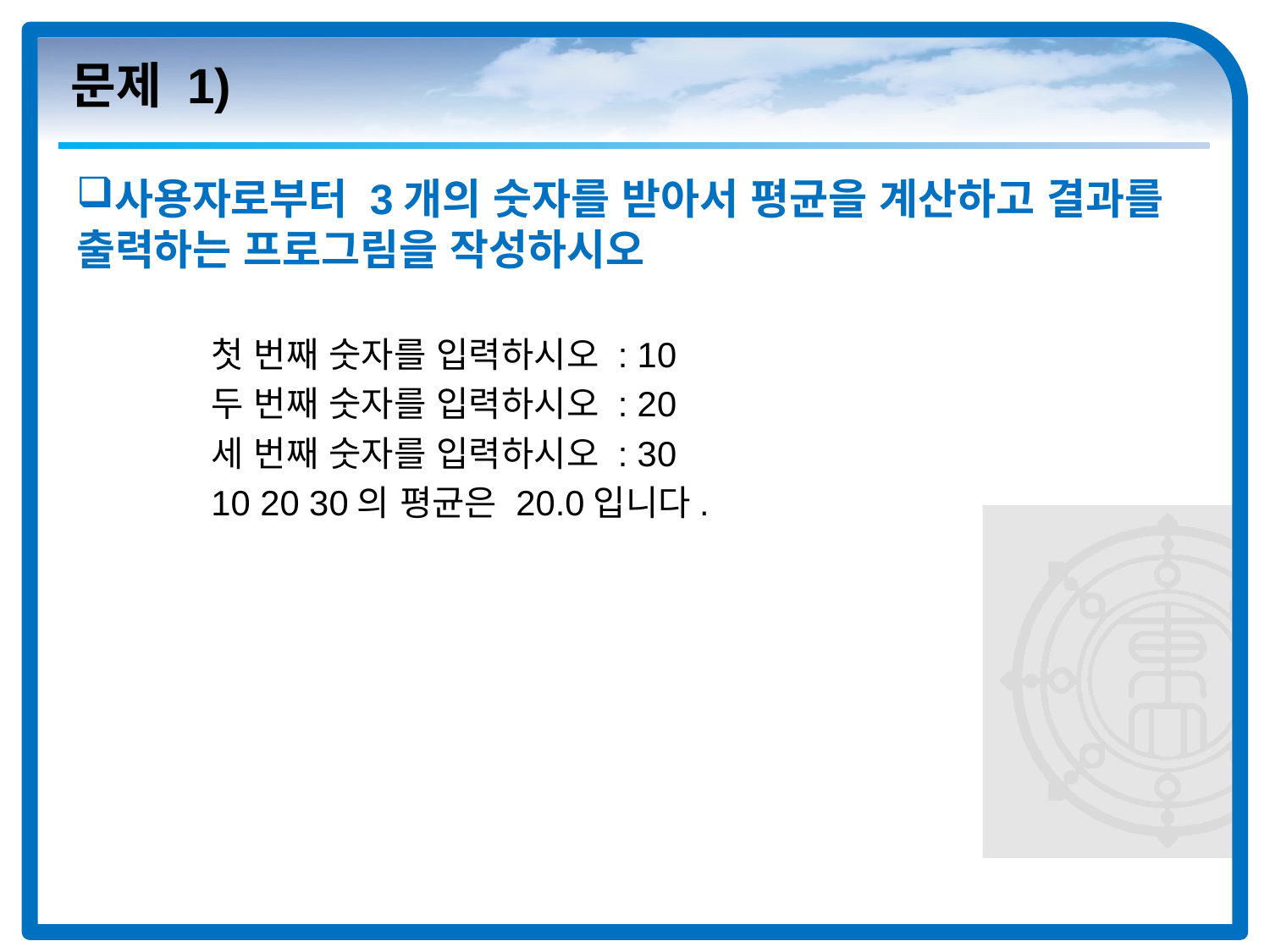

# 문제 1)
사용자로부터 3개의 숫자를 받아서 평균을 계산하고 결과를 출력하는 프로그림을 작성하시오

첫 번째 숫자를 입력하시오 : 10
두 번째 숫자를 입력하시오 : 20
세 번째 숫자를 입력하시오 : 30
10 20 30의 평균은 20.0입니다.